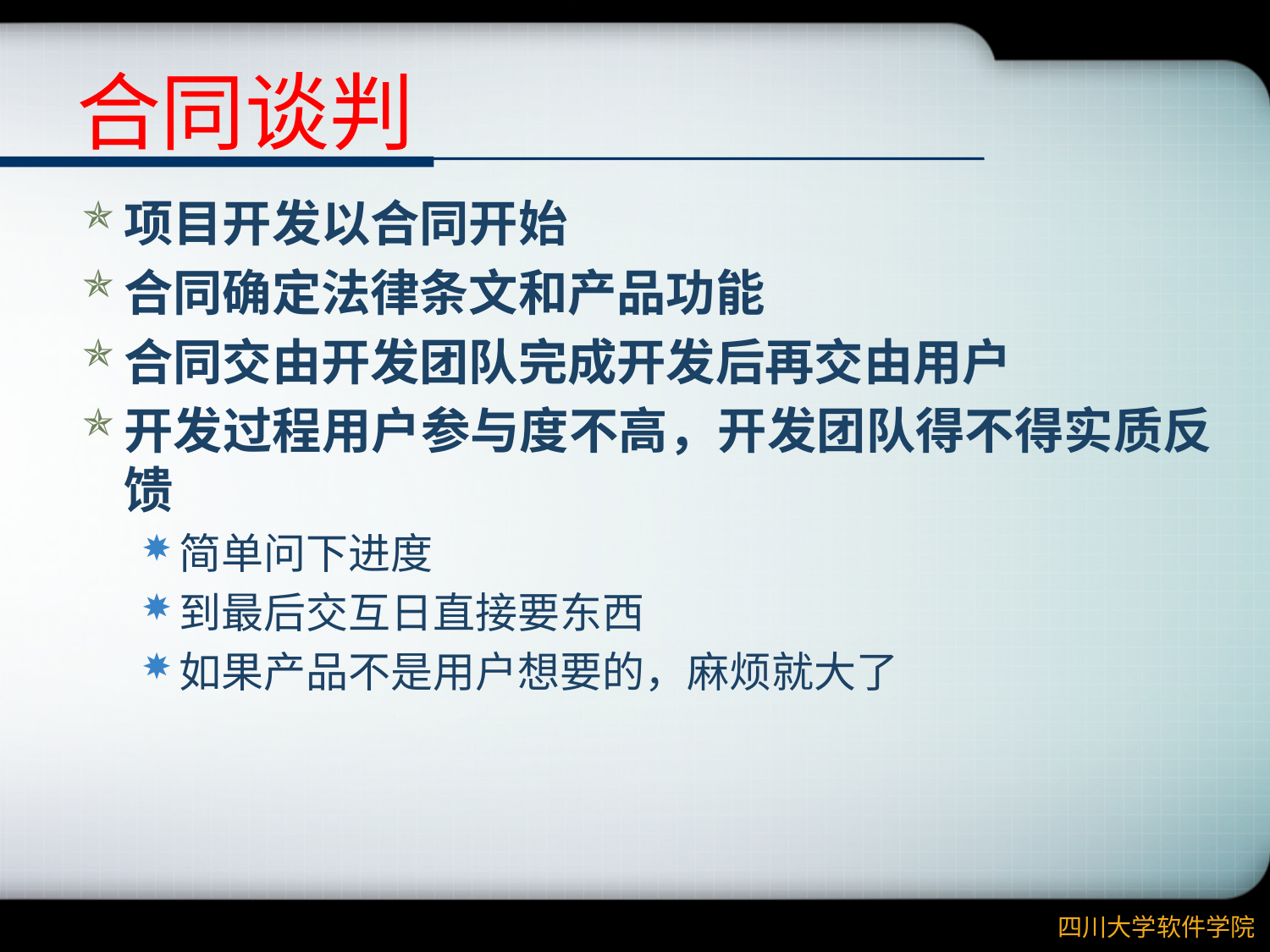

# 合同谈判
项目开发以合同开始
合同确定法律条文和产品功能
合同交由开发团队完成开发后再交由用户
开发过程用户参与度不高，开发团队得不得实质反馈
简单问下进度
到最后交互日直接要东西
如果产品不是用户想要的，麻烦就大了